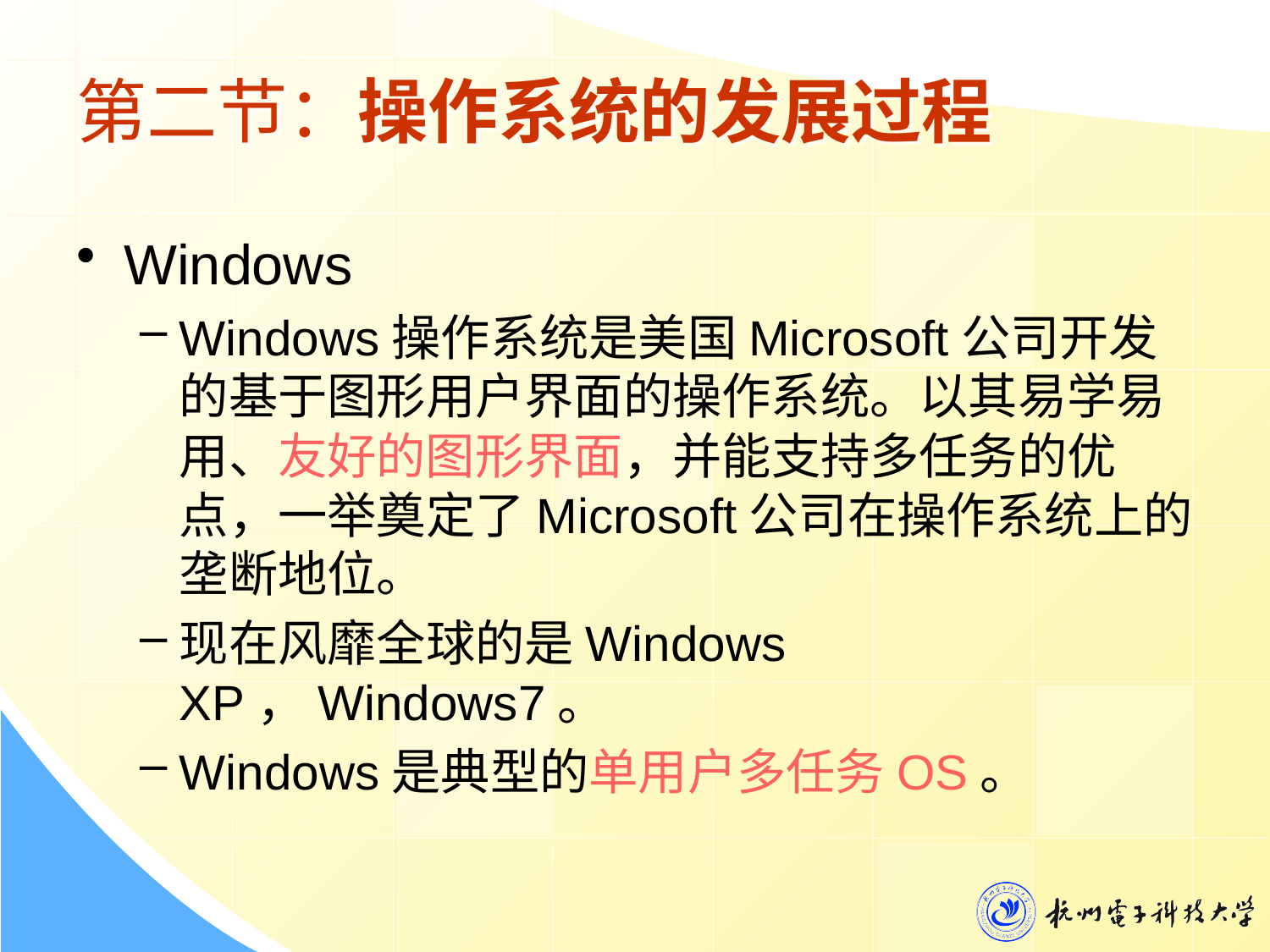

# 第二节：操作系统的发展过程
Windows
Windows操作系统是美国Microsoft公司开发的基于图形用户界面的操作系统。以其易学易用、友好的图形界面，并能支持多任务的优点，一举奠定了Microsoft公司在操作系统上的垄断地位。
现在风靡全球的是Windows XP，Windows7。
Windows是典型的单用户多任务OS。